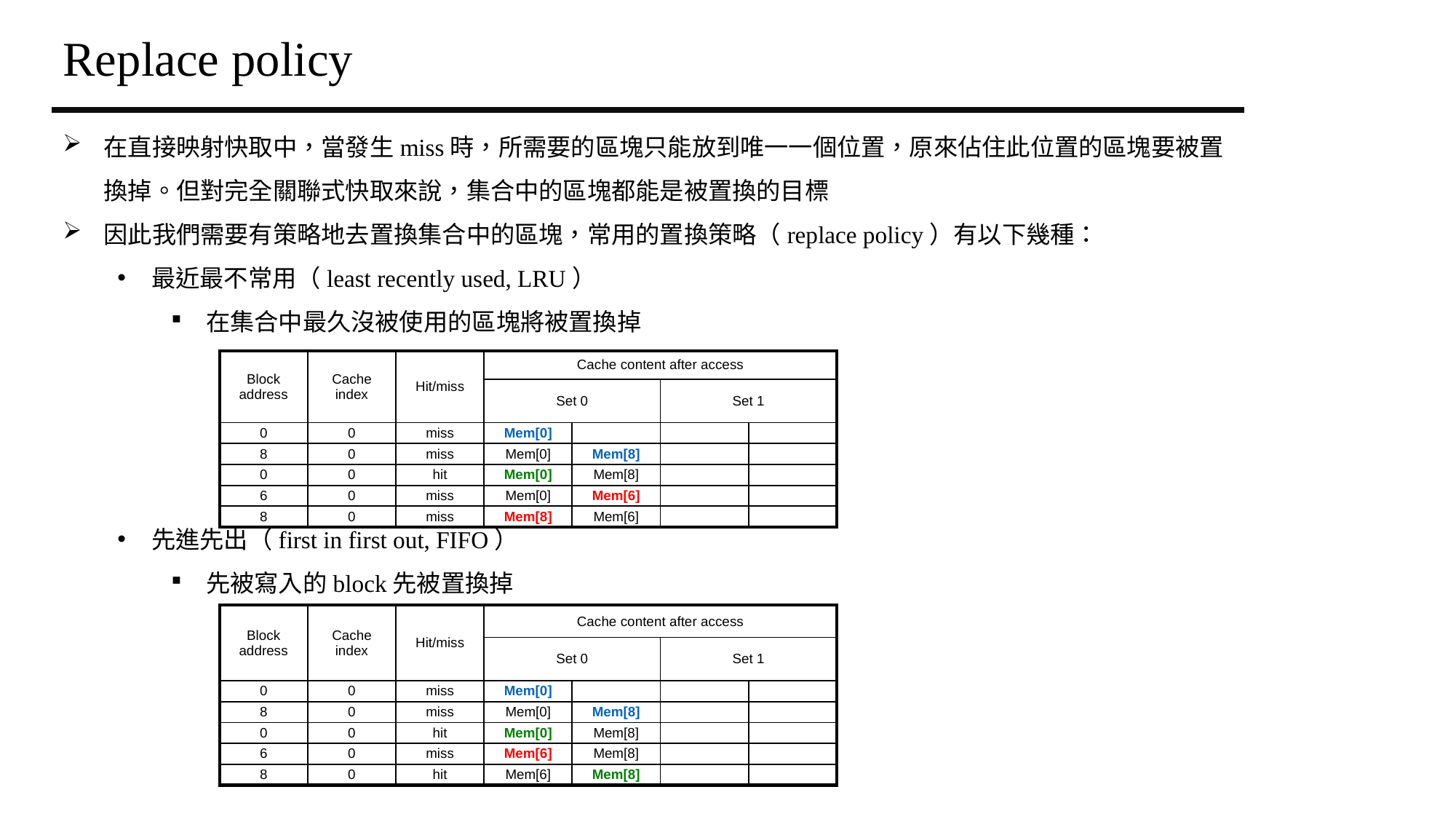

Replace policy
在直接映射快取中，當發生miss時，所需要的區塊只能放到唯一一個位置，原來佔住此位置的區塊要被置換掉。但對完全關聯式快取來說，集合中的區塊都能是被置換的目標
因此我們需要有策略地去置換集合中的區塊，常用的置換策略（replace policy）有以下幾種：
最近最不常用（least recently used, LRU）
在集合中最久沒被使用的區塊將被置換掉

先進先出（first in first out, FIFO）
先被寫入的block先被置換掉
| Block address | Cache index | Hit/miss | Cache content after access |  |  |  |
| --- | --- | --- | --- | --- | --- | --- |
|  |  |  | Set 0 |  | Set 1 |  |
| 0 | 0 | miss | Mem[0] |  |  |  |
| 8 | 0 | miss | Mem[0] | Mem[8] |  |  |
| 0 | 0 | hit | Mem[0] | Mem[8] |  |  |
| 6 | 0 | miss | Mem[0] | Mem[6] |  |  |
| 8 | 0 | miss | Mem[8] | Mem[6] |  |  |
| Block address | Cache index | Hit/miss | Cache content after access |  |  |  |
| --- | --- | --- | --- | --- | --- | --- |
|  |  |  | Set 0 |  | Set 1 |  |
| 0 | 0 | miss | Mem[0] |  |  |  |
| 8 | 0 | miss | Mem[0] | Mem[8] |  |  |
| 0 | 0 | hit | Mem[0] | Mem[8] |  |  |
| 6 | 0 | miss | Mem[6] | Mem[8] |  |  |
| 8 | 0 | hit | Mem[6] | Mem[8] |  |  |